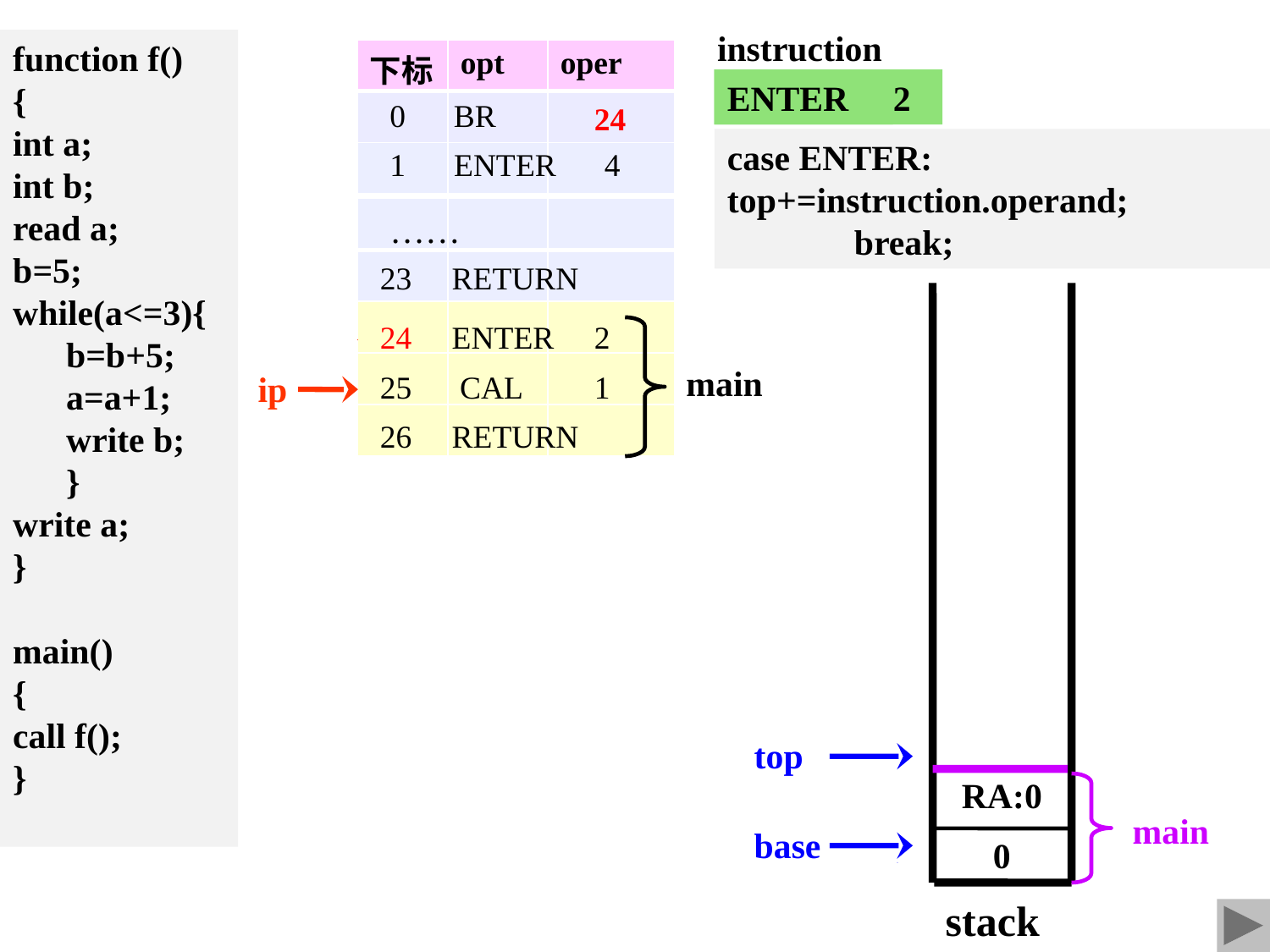

instruction
function f()
{
int a;
int b;
read a;
b=5;
while(a<=3){
      b=b+5;
      a=a+1;
      write b;
      }
write a;
}

main()
{
call f();
}

| 下标 | opt | oper |
| --- | --- | --- |
|  |  |  |
|  |  |  |
BR      24
ENTER     2
0      BR
24
case ENTER:  	top+=instruction.operand;
	break;
1      ENTER      4
|  |  |  |
| --- | --- | --- |
|  |  |  |
|  |  |  |
|  |  |  |
|  |  |  |
……
23     RETURN

ip

24     ENTER     2

main
ip

25      CAL         1
26     RETURN
top

RA:0

main
base

0
top

stack